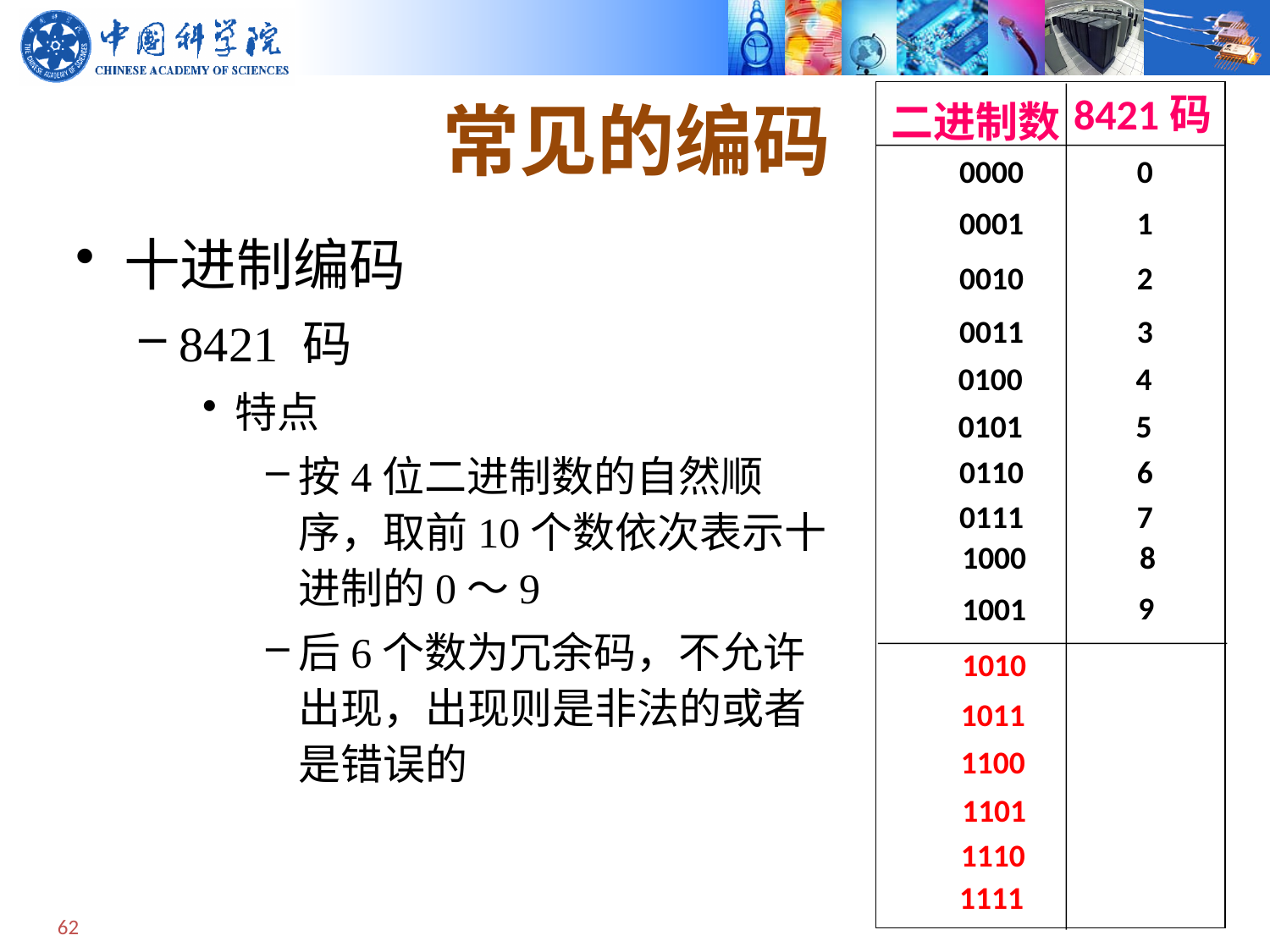

8421码

# 常见的编码
二进制数
0000
0001
0010
0011
0100
0101
0110
0111
1000
1001
1010
1011
1100
1101
1110
1111
0
1
2
3
4
5
6
7
8

9

十进制编码
8421 码
特点
按4位二进制数的自然顺序，取前10个数依次表示十进制的0～9
后6个数为冗余码，不允许出现，出现则是非法的或者是错误的